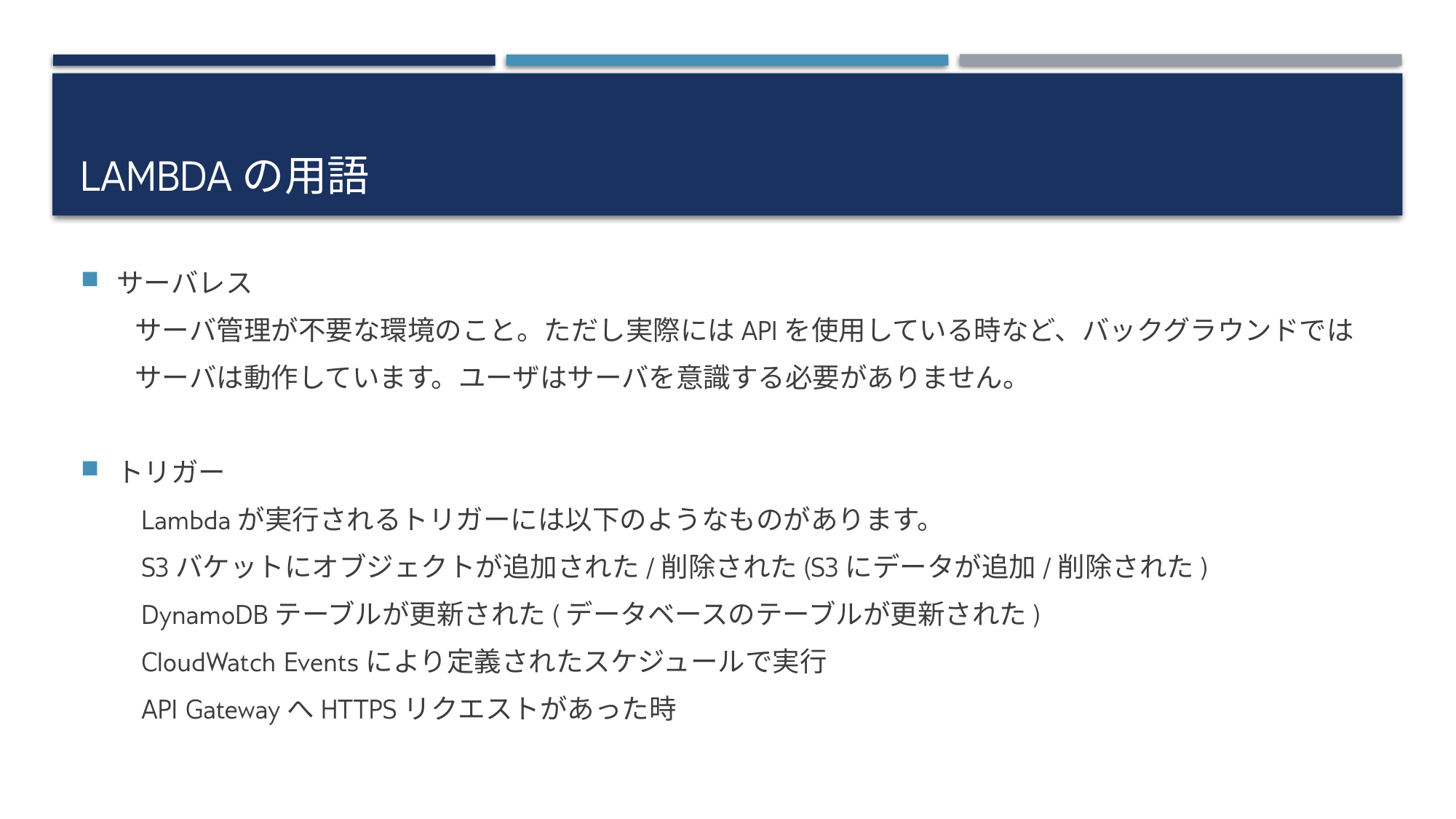

# Lambdaの用語
サーバレス
　　サーバ管理が不要な環境のこと。ただし実際にはAPIを使用している時など、バックグラウンドでは
　　サーバは動作しています。ユーザはサーバを意識する必要がありません。

トリガー
　　Lambdaが実行されるトリガーには以下のようなものがあります。
　　S3バケットにオブジェクトが追加された/削除された(S3にデータが追加/削除された)
　　DynamoDBテーブルが更新された(データベースのテーブルが更新された)
　　CloudWatch Eventsにより定義されたスケジュールで実行
　　API GatewayへHTTPSリクエストがあった時